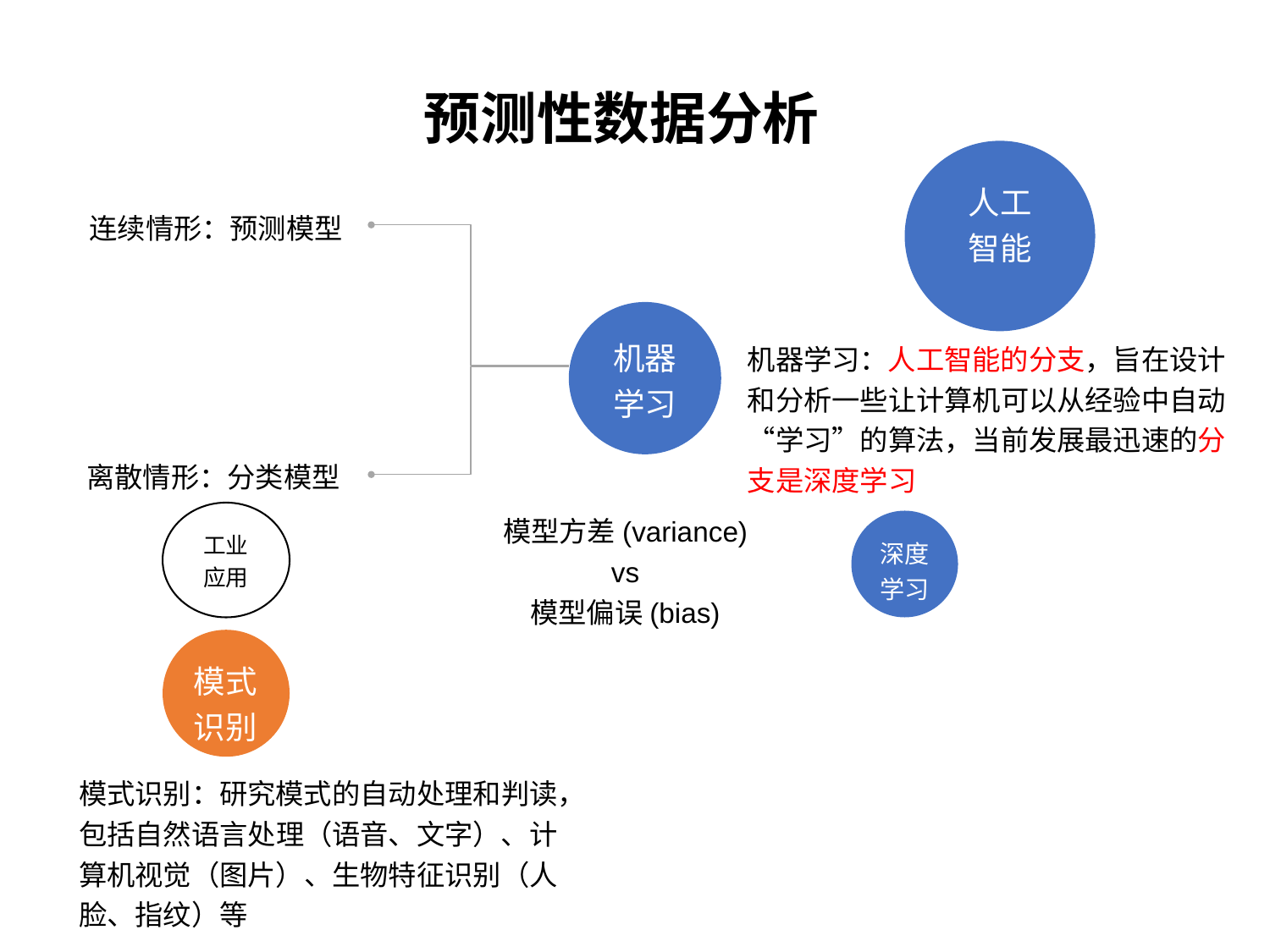

预测性数据分析
人工
智能
连续情形：预测模型

机器学习
机器学习：人工智能的分支，旨在设计和分析一些让计算机可以从经验中自动“学习”的算法，当前发展最迅速的分支是深度学习

离散情形：分类模型
工业应用
模型方差(variance)
vs
模型偏误(bias)
深度学习
模式识别
模式识别：研究模式的自动处理和判读，包括自然语言处理（语音、文字）、计算机视觉（图片）、生物特征识别（人脸、指纹）等